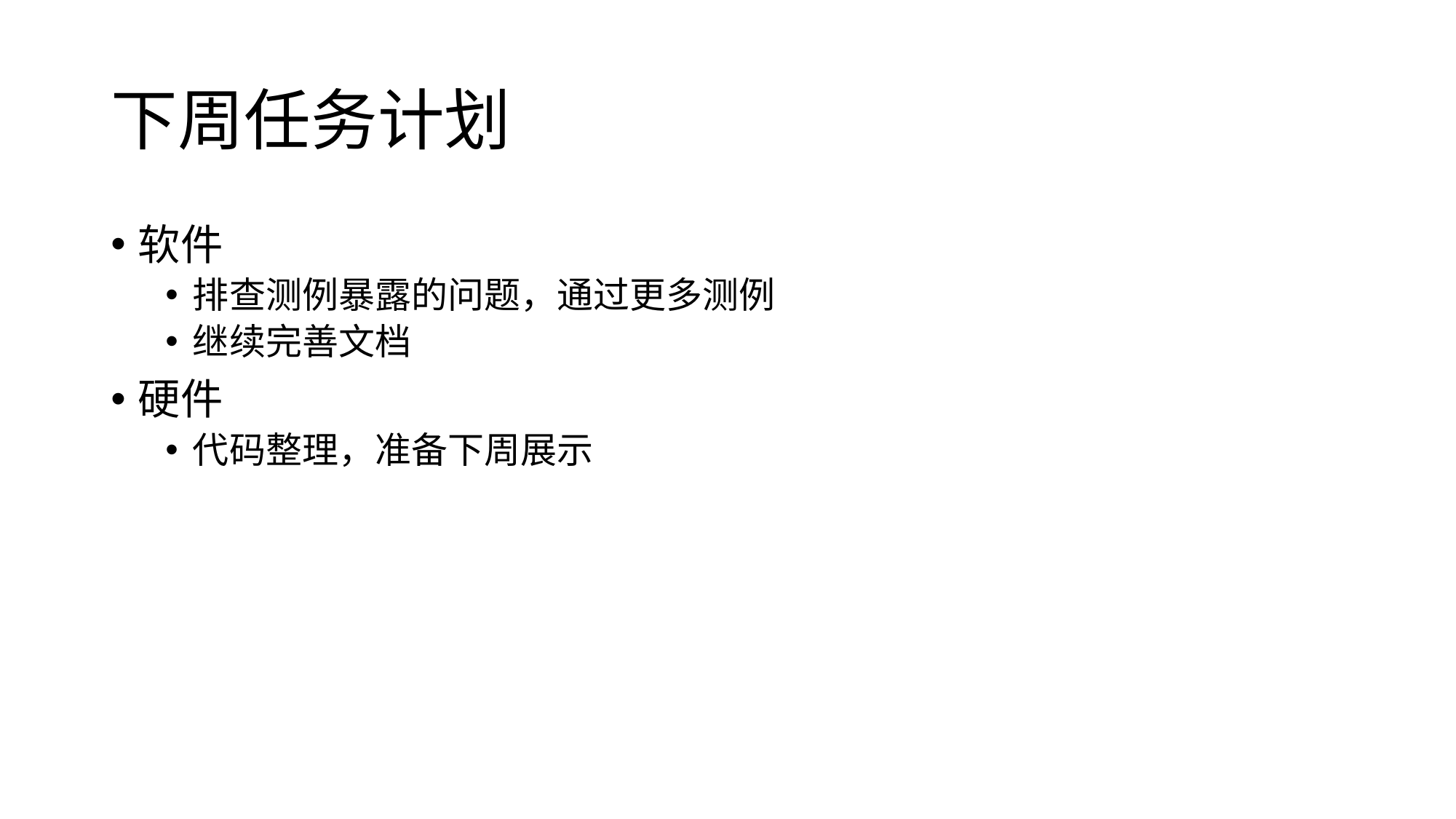

# 下周任务计划
软件
排查测例暴露的问题，通过更多测例
继续完善文档
硬件
代码整理，准备下周展示